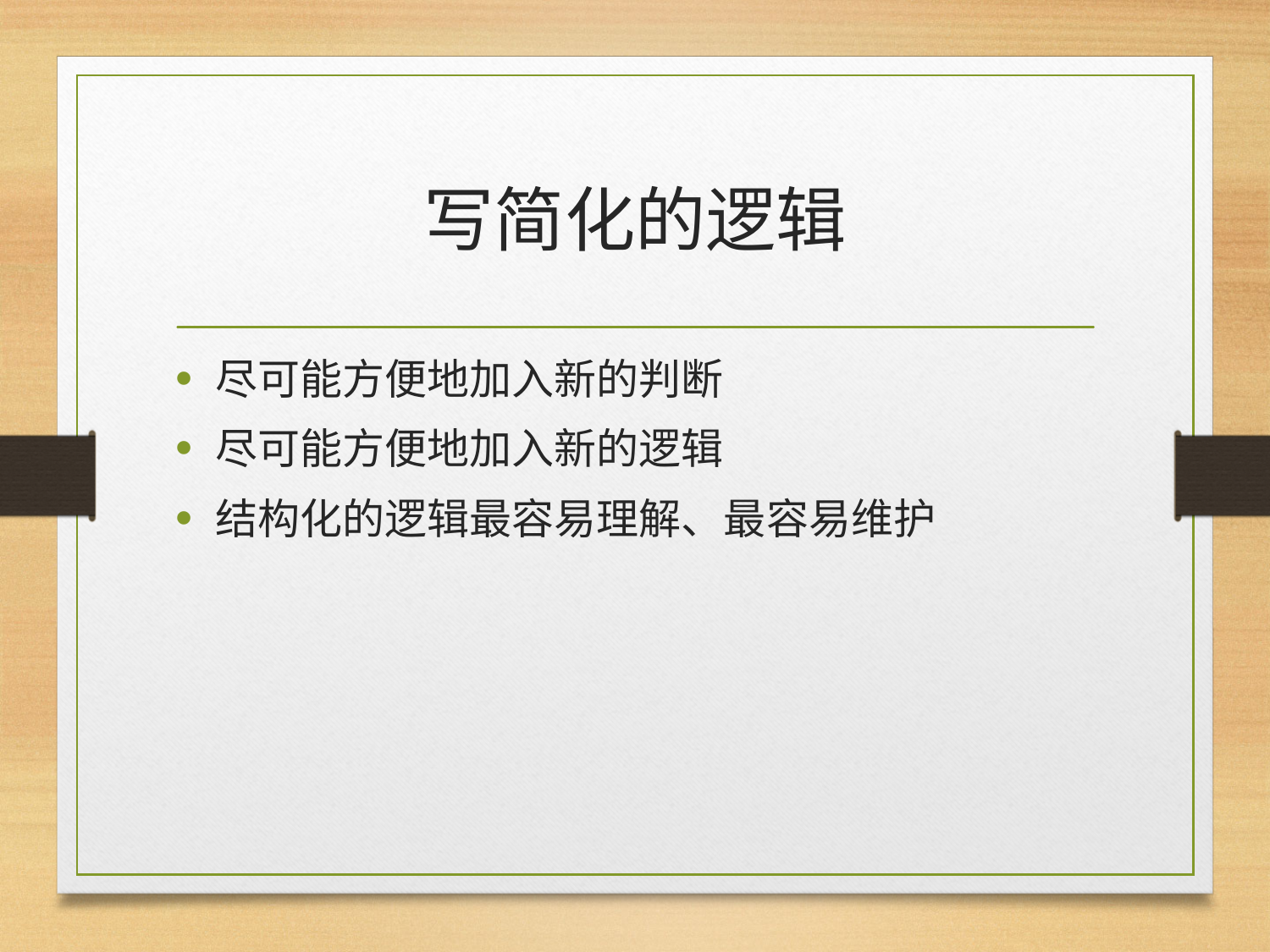

# 写简化的逻辑
尽可能方便地加入新的判断
尽可能方便地加入新的逻辑
结构化的逻辑最容易理解、最容易维护